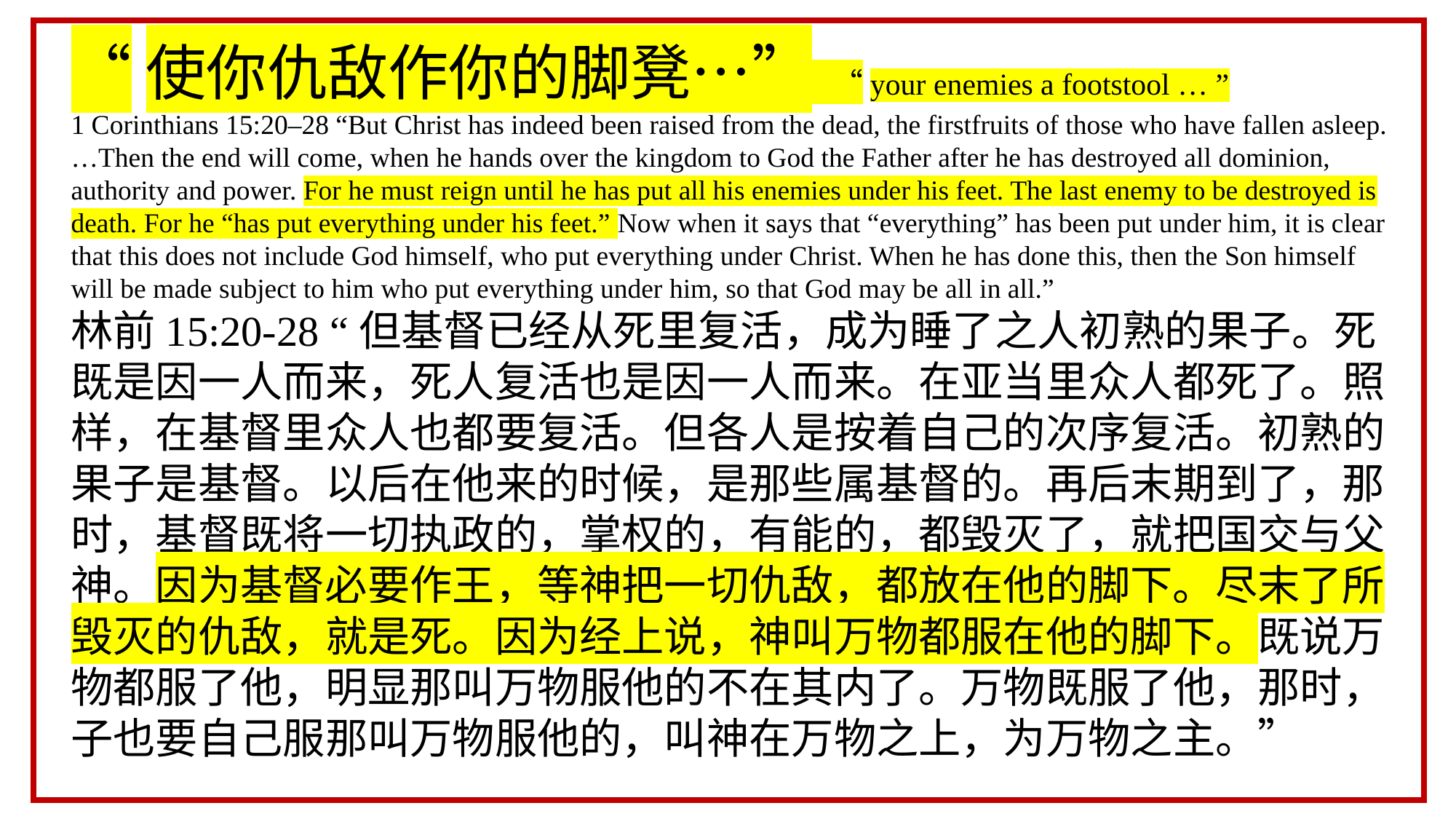

“使你仇敌作你的脚凳…”   “your enemies a footstool … ”
1 Corinthians 15:20–28 “But Christ has indeed been raised from the dead, the firstfruits of those who have fallen asleep. …Then the end will come, when he hands over the kingdom to God the Father after he has destroyed all dominion, authority and power. For he must reign until he has put all his enemies under his feet. The last enemy to be destroyed is death. For he “has put everything under his feet.” Now when it says that “everything” has been put under him, it is clear that this does not include God himself, who put everything under Christ. When he has done this, then the Son himself will be made subject to him who put everything under him, so that God may be all in all.”
林前15:20-28 “但基督已经从死里复活，成为睡了之人初熟的果子。死既是因一人而来，死人复活也是因一人而来。在亚当里众人都死了。照样，在基督里众人也都要复活。但各人是按着自己的次序复活。初熟的果子是基督。以后在他来的时候，是那些属基督的。再后末期到了，那时，基督既将一切执政的，掌权的，有能的，都毁灭了，就把国交与父神。因为基督必要作王，等神把一切仇敌，都放在他的脚下。尽末了所毁灭的仇敌，就是死。因为经上说，神叫万物都服在他的脚下。既说万物都服了他，明显那叫万物服他的不在其内了。万物既服了他，那时，子也要自己服那叫万物服他的，叫神在万物之上，为万物之主。”